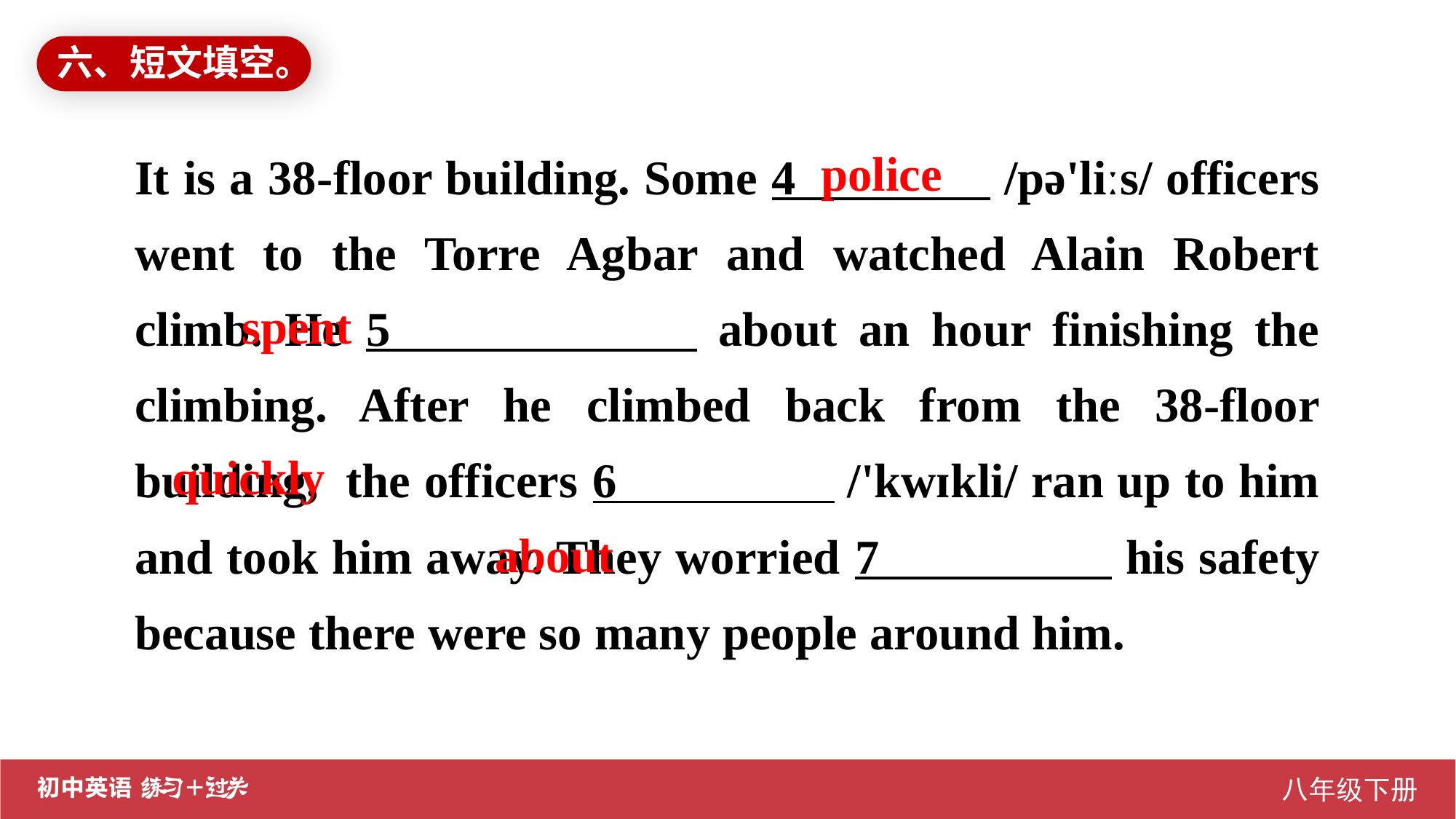

六、短文填空。

It is a 38-floor building. Some 4               /pə'liːs/ officers went to the Torre Agbar and watched Alain Robert climb. He 5               about an hour finishing the climbing. After he climbed back from the 38-floor building,  the officers 6                 /'kwɪkli/ ran up to him and took him away. They worried 7                  his safety because there were so many people around him.
police
spent
 quickly
 about